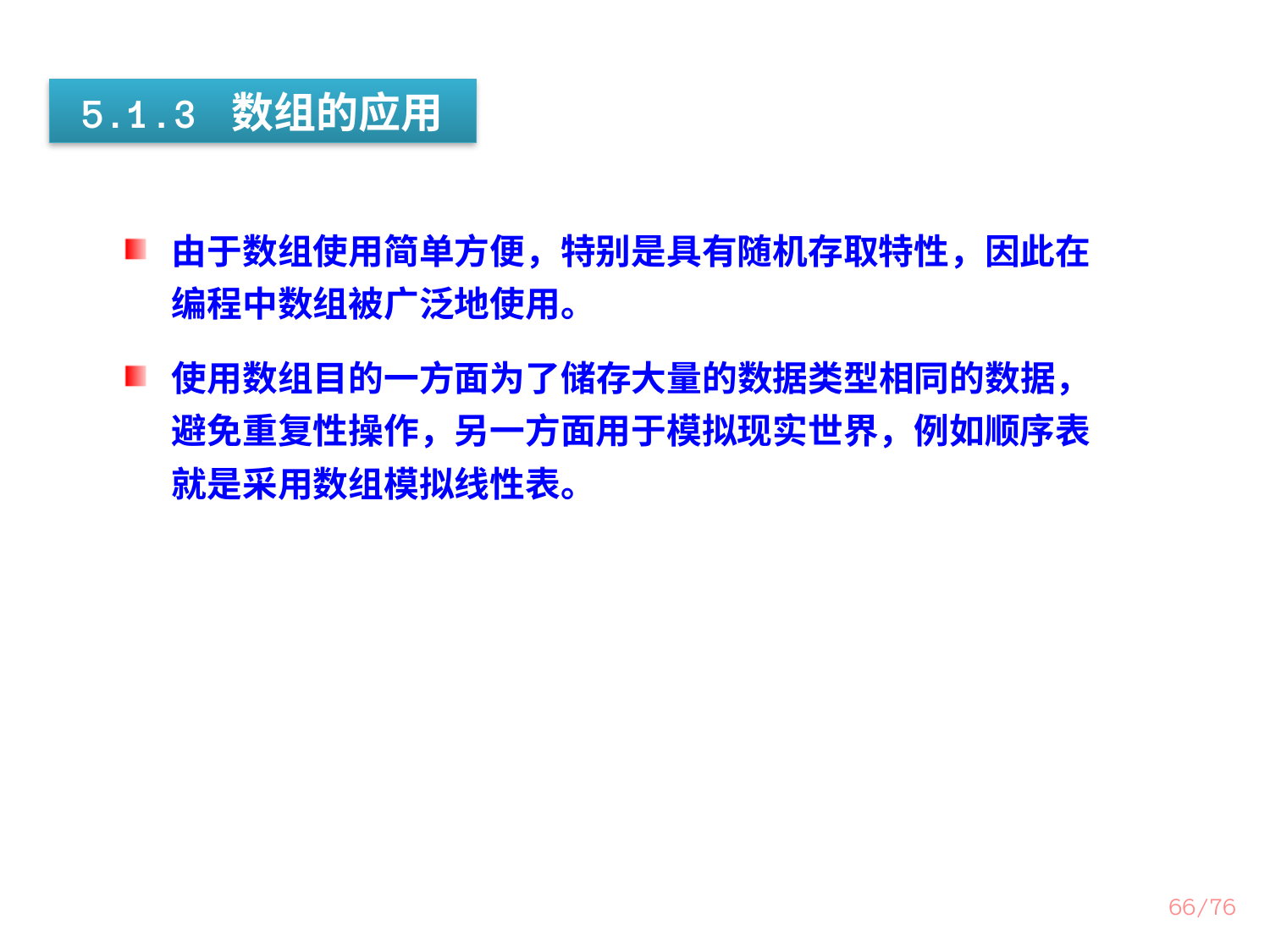

5.1.3 数组的应用
由于数组使用简单方便，特别是具有随机存取特性，因此在编程中数组被广泛地使用。
使用数组目的一方面为了储存大量的数据类型相同的数据，避免重复性操作，另一方面用于模拟现实世界，例如顺序表就是采用数组模拟线性表。
66/76